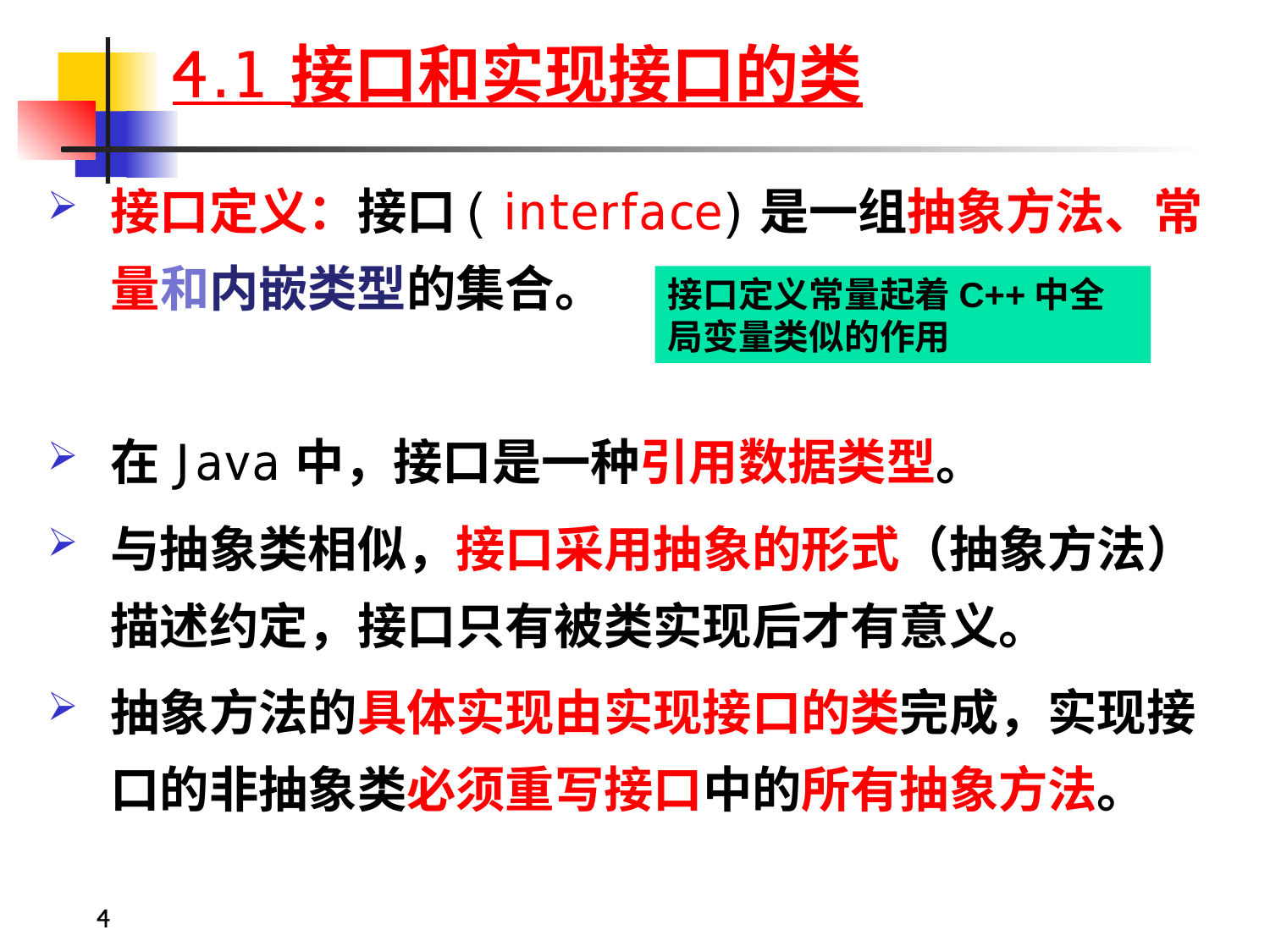

# 4.1 接口和实现接口的类
接口定义：接口( interface)是一组抽象方法、常量和内嵌类型的集合。

在Java中，接口是一种引用数据类型。
与抽象类相似，接口采用抽象的形式（抽象方法）描述约定，接口只有被类实现后才有意义。
抽象方法的具体实现由实现接口的类完成，实现接口的非抽象类必须重写接口中的所有抽象方法。
接口定义常量起着C++中全局变量类似的作用
4